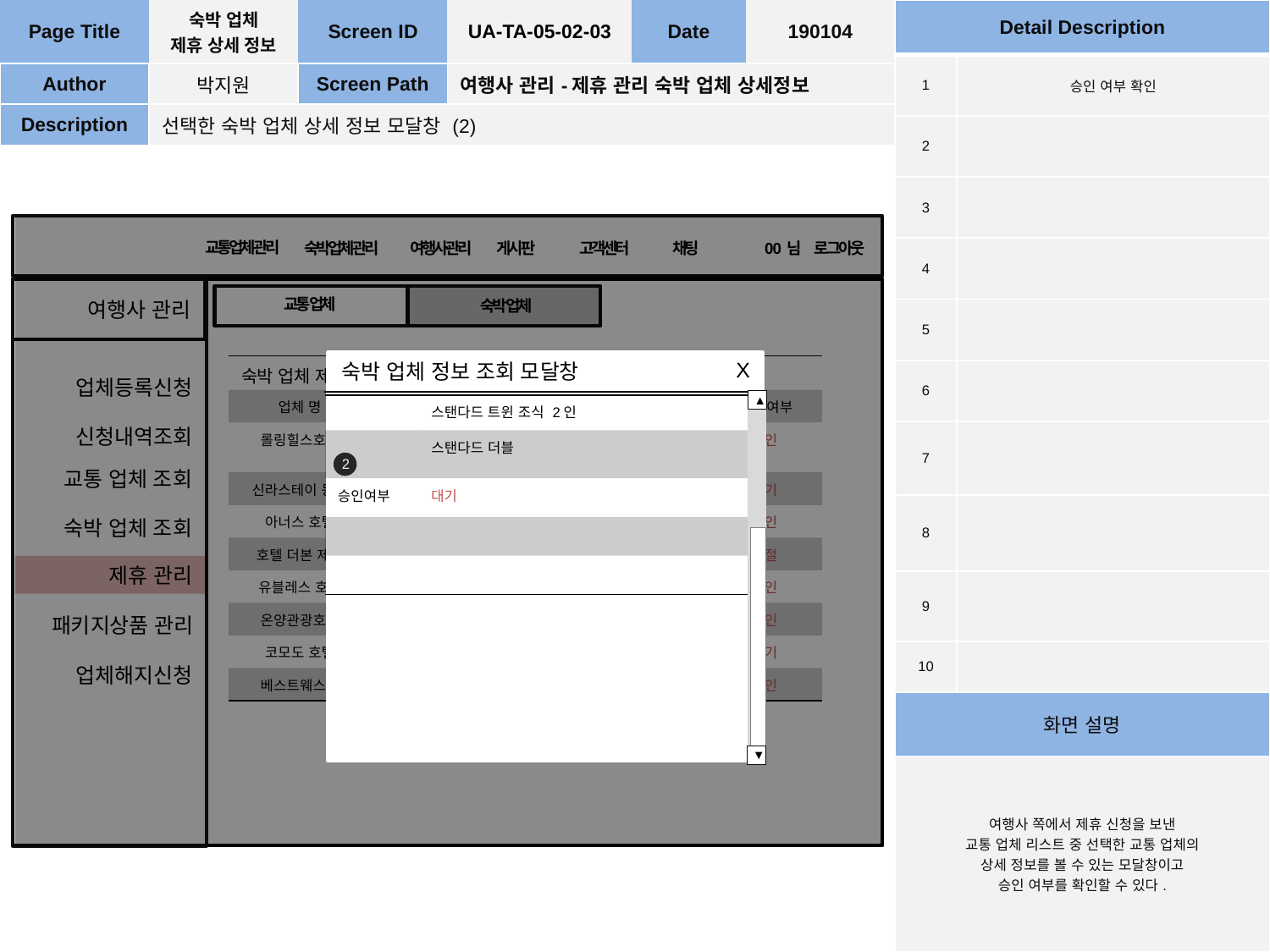

| Page Title | 숙박 업체 제휴 상세 정보 | Screen ID | UA-TA-05-02-03 | Date | 190104 |
| --- | --- | --- | --- | --- | --- |
| Author | 박지원 | Screen Path | 여행사 관리-제휴 관리 숙박 업체 상세정보 |  |  |
| Description | 선택한 숙박 업체 상세 정보 모달창 (2) |  |  |  |  |
| Detail Description |  |
| --- | --- |
| 1 | 승인 여부 확인 |
| 2 |  |
| 3 |  |
| 4 |  |
| 5 |  |
| 6 |  |
| 7 |  |
| 8 |  |
| 9 |  |
| 10 |  |
| 화면 설명 |  |
| 여행사 쪽에서 제휴 신청을 보낸 교통 업체 리스트 중 선택한 교통 업체의 상세 정보를 볼 수 있는 모달창이고 승인 여부를 확인할 수 있다. |  |

교통업체관리
게시판
고객센터
채팅
0 0 님
로그아웃
숙박업체관리
여행사관리

교통 업체
숙박 업체
여행사 관리
X
숙박 업체 정보 조회 모달창

| 숙박 업체 제휴 |  |  |  |
| --- | --- | --- | --- |
| 업체 명 | 전화번호 | 지역 | 승인 여부 |
| 롤링힐스호텔 | 010-5536-7894 | 울산 | 승인 |
| 신라스테이 동탄 | 010-8745-8957 | 포항 | 대기 |
| 아너스 호텔 | 010-5546-5987 | 전주 | 승인 |
| 호텔 더본 제주 | 010-8965-8965 | 제주도 | 거절 |
| 유블레스 호텔 | 010-8956-2365 | 서울 | 승인 |
| 온양관광호텔 | 041-540-1500 | 온양 | 승인 |
| 코모도 호텔 | 010-8745-6325 | 부산 | 대기 |
| 베스트웨스턴 | 010-8956-1234 | 부산 | 승인 |
업체등록신청
▲
|  | 스탠다드 트윈 조식 2인 |
| --- | --- |
|  | 스탠다드 더블 |
| 승인여부 | 대기 |
|  |  |
|  |  |
신청내역조회
2

교통 업체 조회
숙박 업체 조회
제휴 관리

패키지상품 관리

업체해지신청
▼